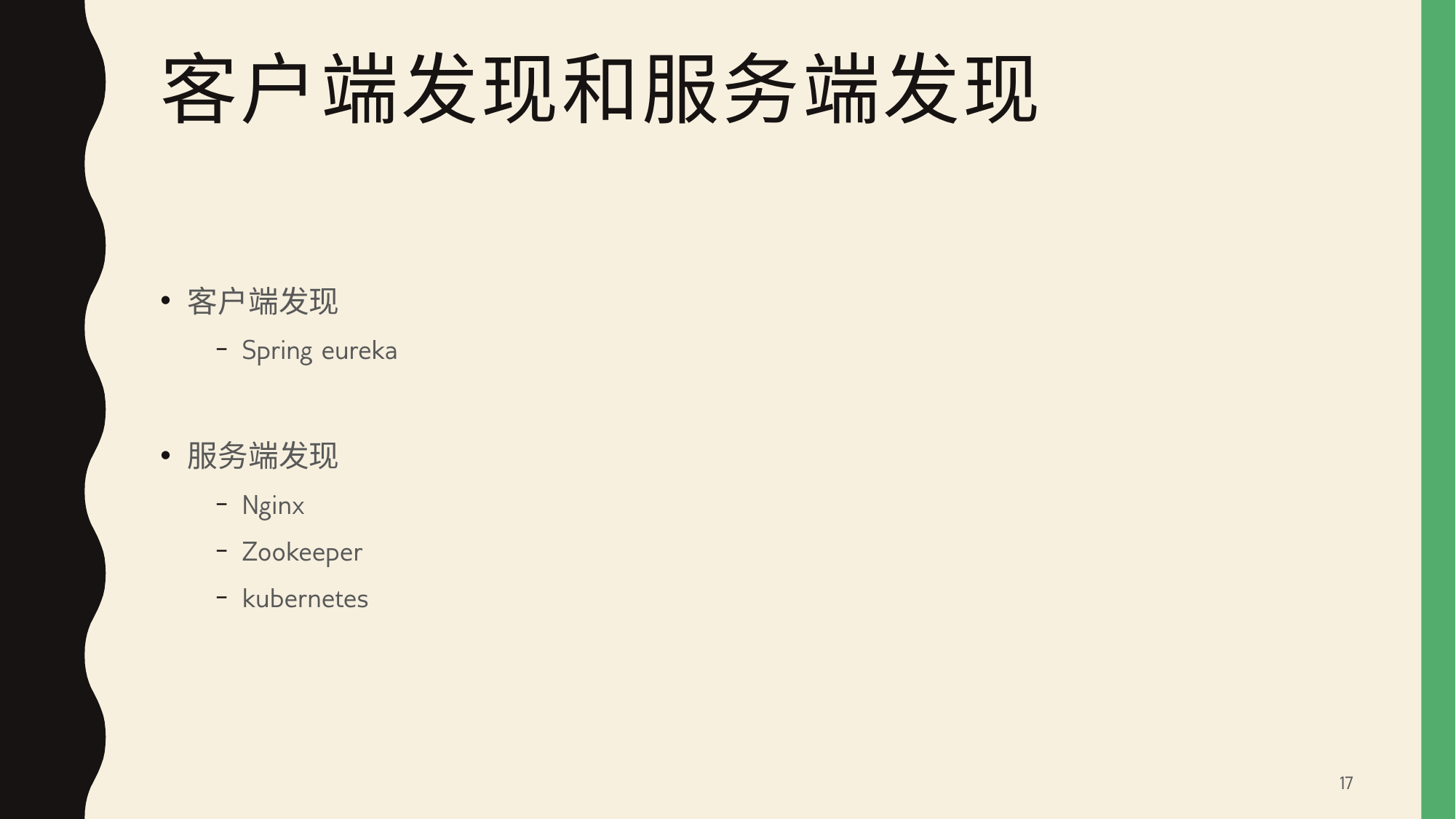

# 客户端发现和服务端发现
客户端发现
Spring eureka

服务端发现
Nginx
Zookeeper
kubernetes
17